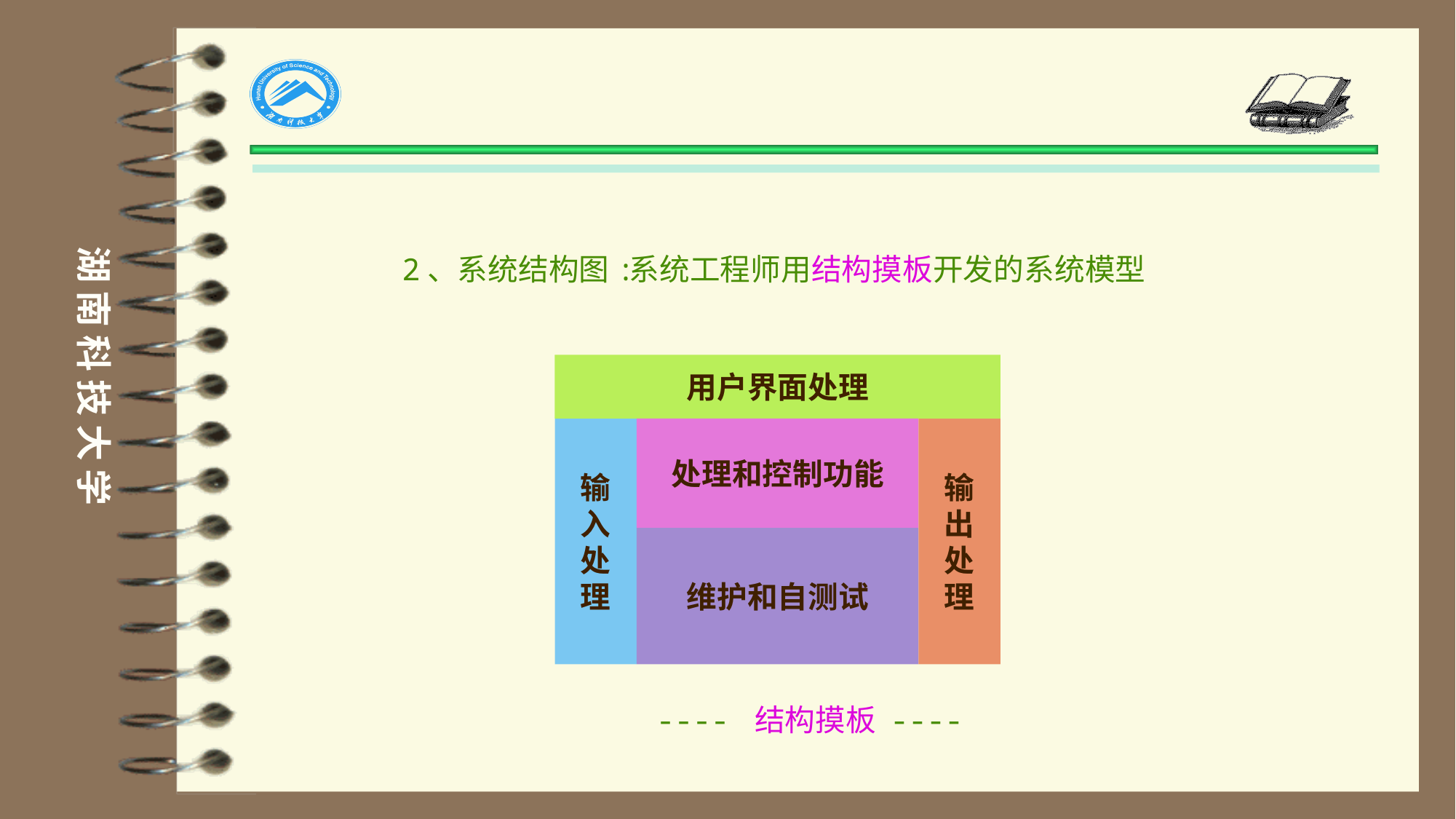

2、系统结构图:
系统工程师用结构摸板开发的系统模型
用户界面处理
输
入
处
理
处理和控制功能
输
出
处
理
维护和自测试
 ---- 结构摸板 ----